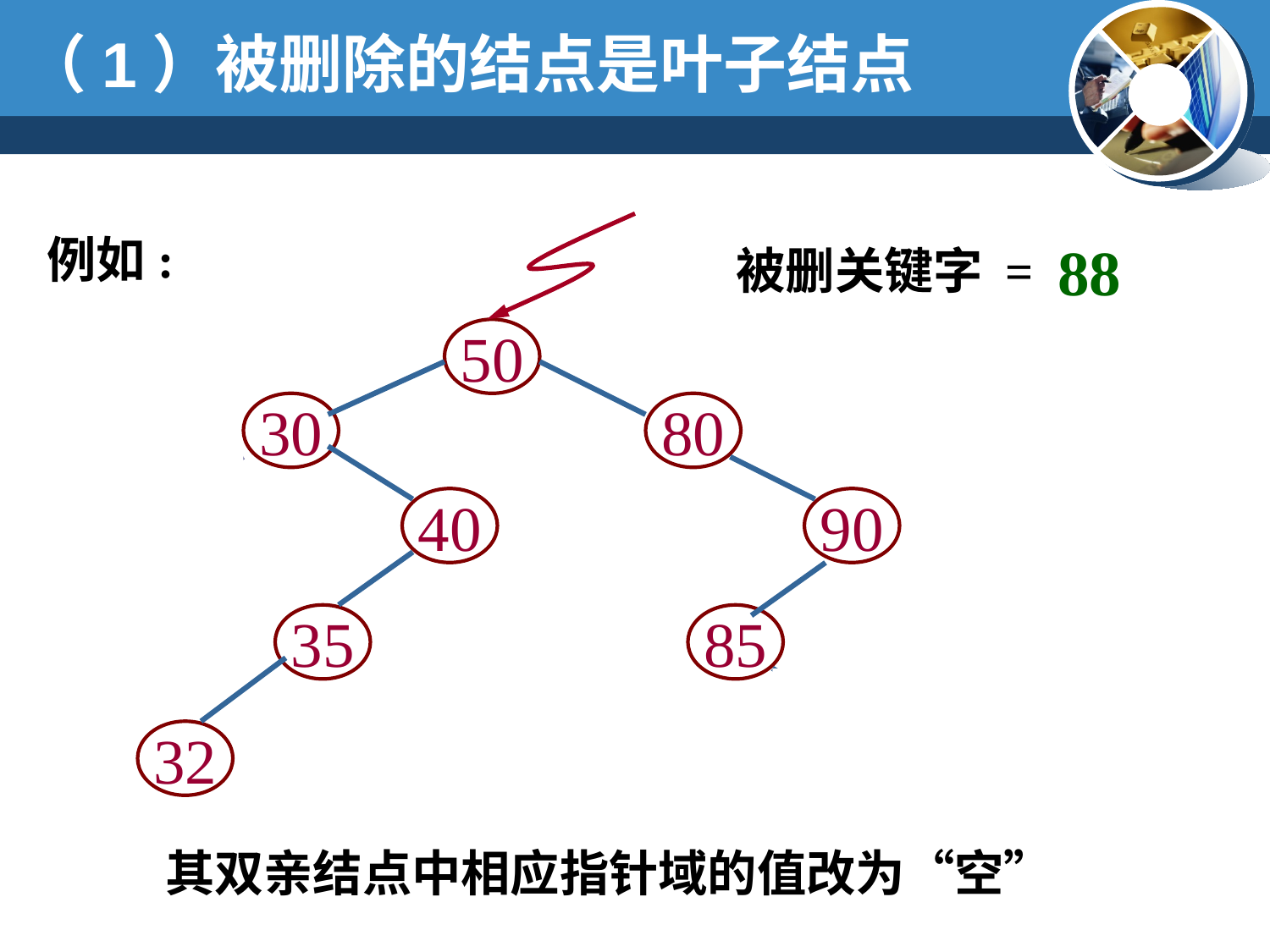

（1）被删除的结点是叶子结点

被删关键字 = 20
例如:
88
50

30
80

20
40
90

35
85

32
88

其双亲结点中相应指针域的值改为“空”